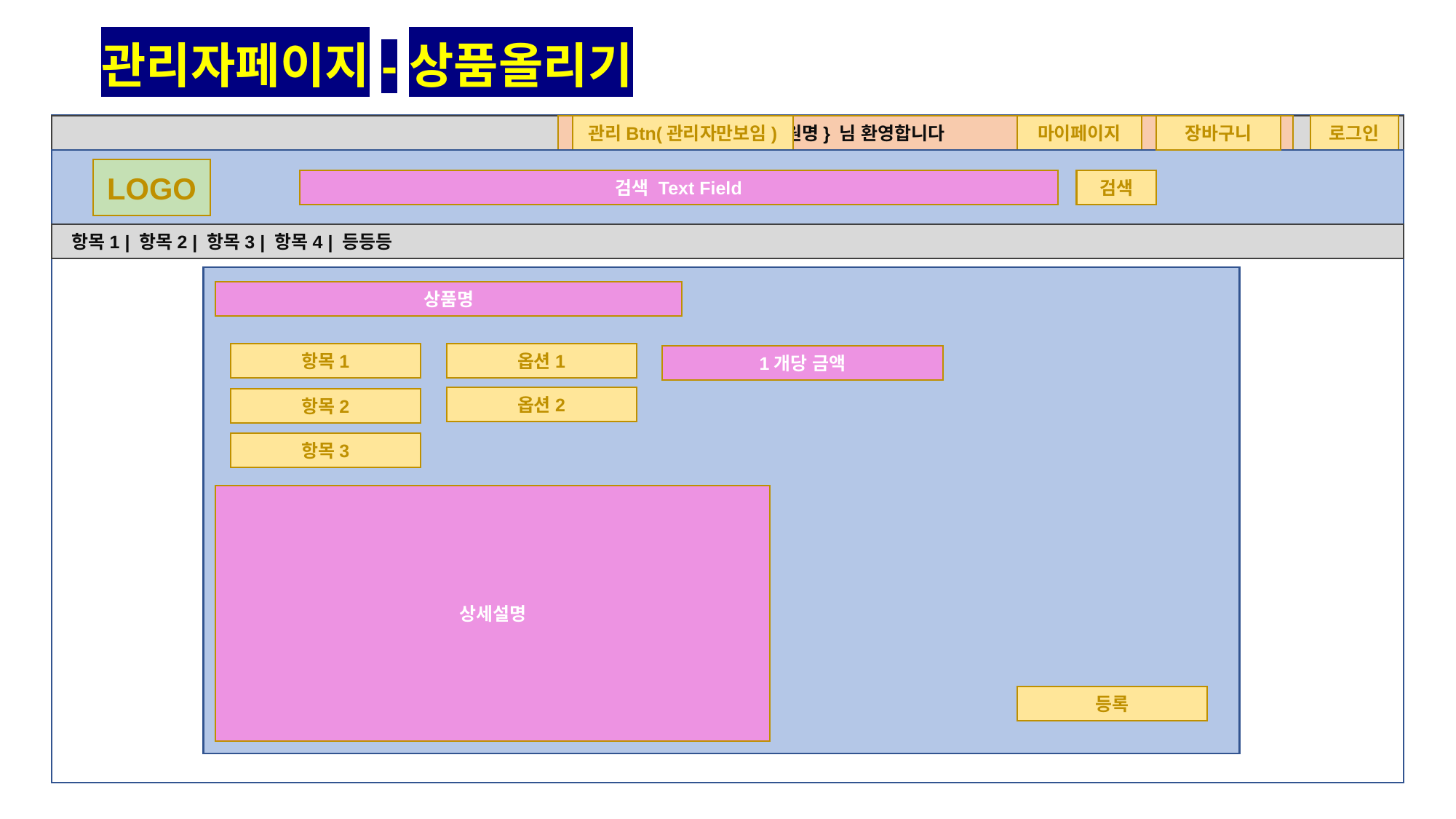

관리자페이지-상품올리기

                                     {회원명} 님 환영합니다
관리Btn(관리자만보임)
마이페이지
장바구니
로그인

LOGO
검색
검색 Text Field
 항목1 | 항목2 | 항목3 | 항목4 | 등등등

상품명
항목1
옵션1
1개당 금액
옵션2
항목2
항목3
상세설명
등록